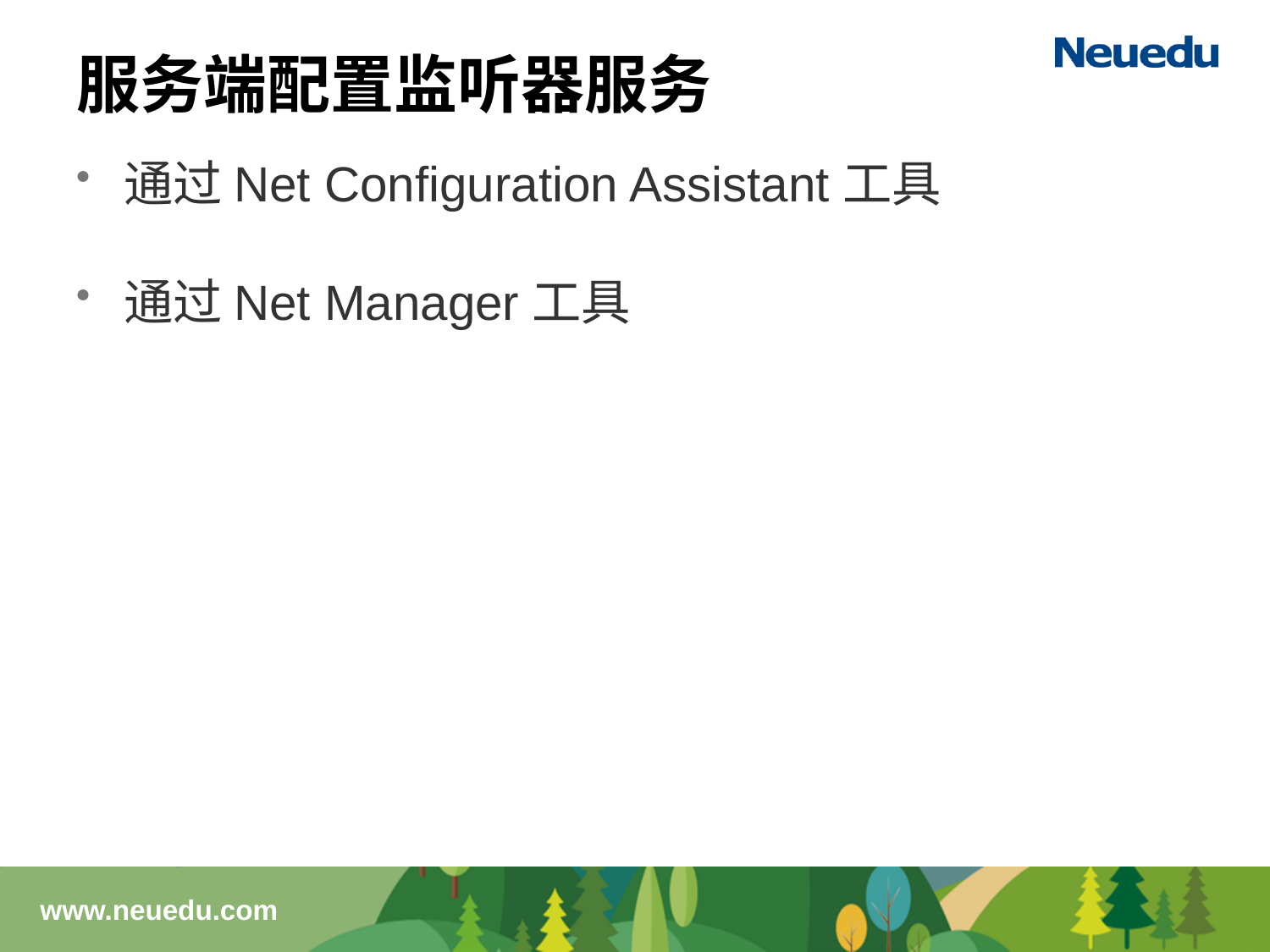

# 服务端配置监听器服务
通过Net Configuration Assistant工具

通过Net Manager工具